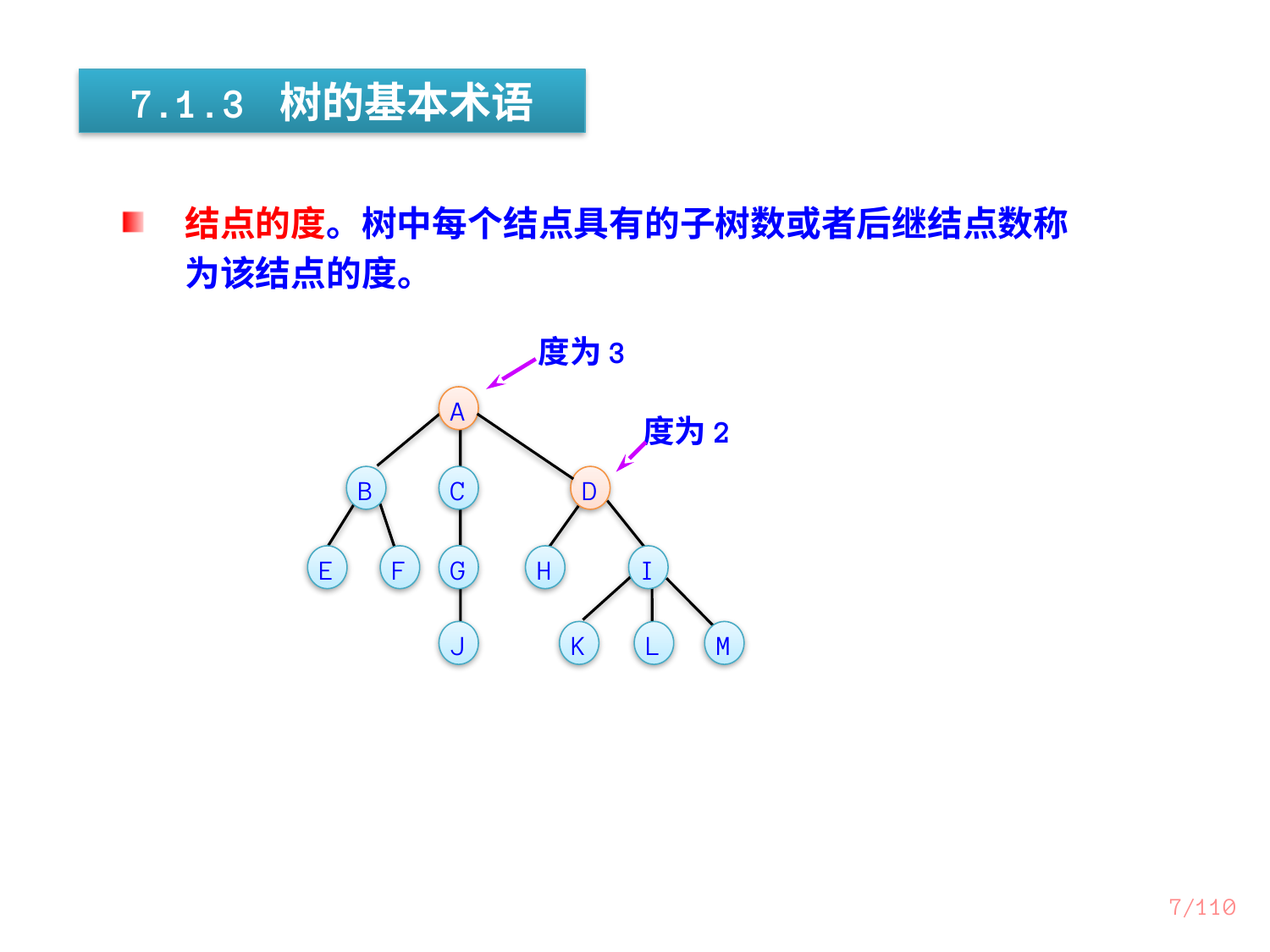

7.1.3 树的基本术语
结点的度。树中每个结点具有的子树数或者后继结点数称为该结点的度。
度为3

A

B
C
D

G
E
F
H
I

J
K
L
M
度为2

7/110